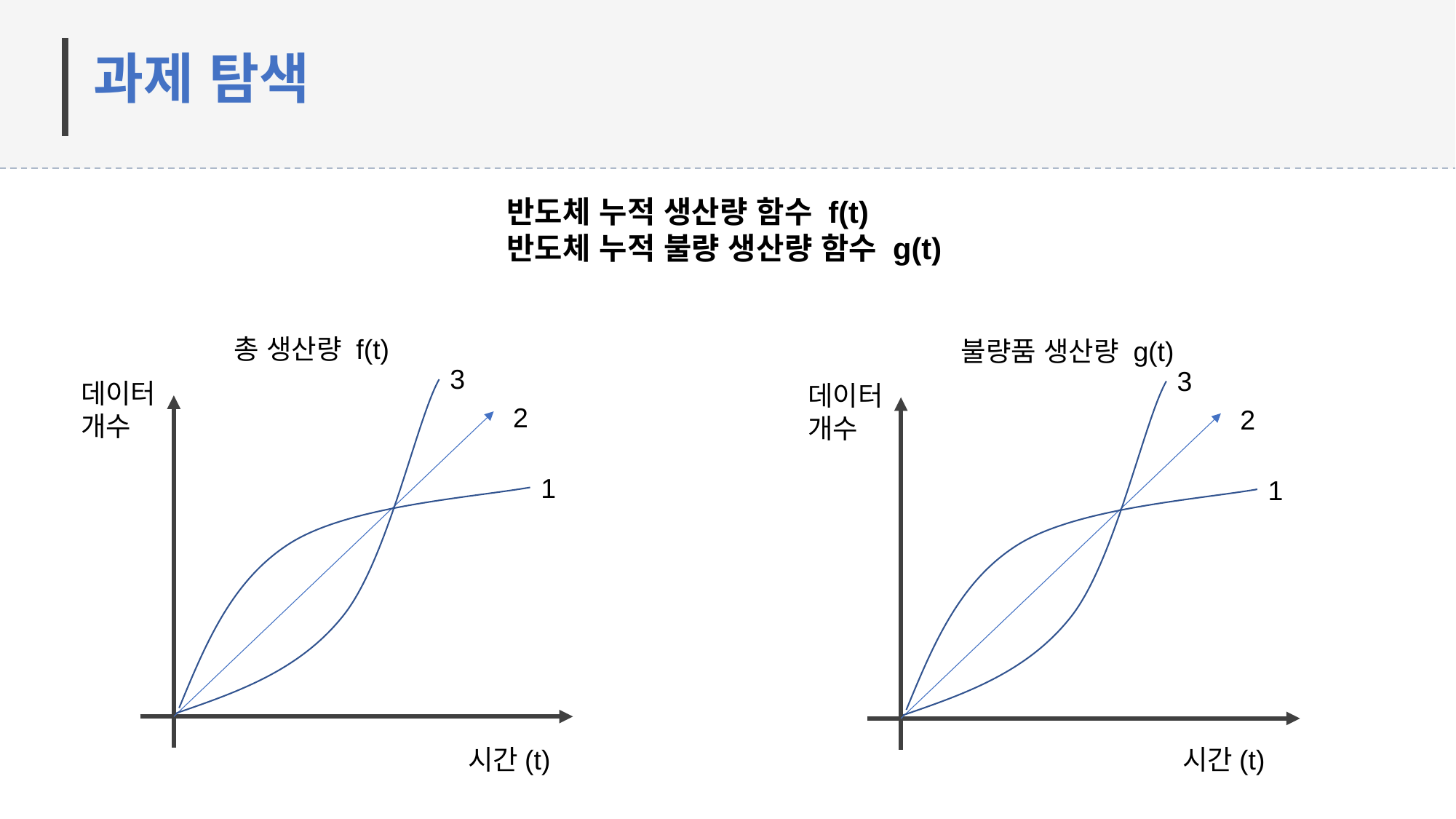

과제 탐색

반도체 누적 생산량 함수 f(t)
반도체 누적 불량 생산량 함수 g(t)
총 생산량 f(t)
불량품 생산량 g(t)
3
3
데이터 개수
데이터 개수

2
2
1
1

시간(t)
시간(t)